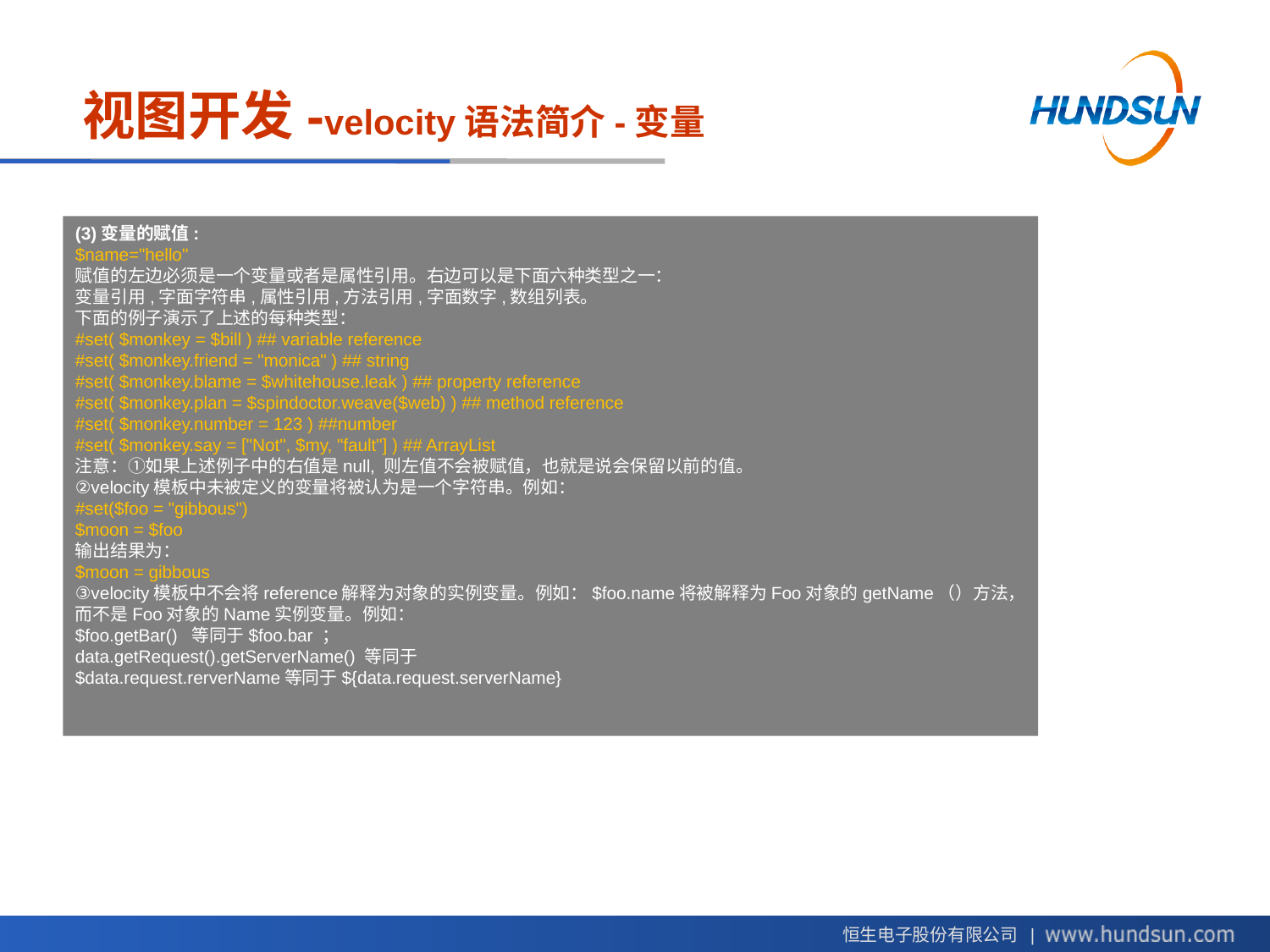

# 视图开发-velocity语法简介-变量
(3)变量的赋值:
$name="hello"
赋值的左边必须是一个变量或者是属性引用。右边可以是下面六种类型之一：
变量引用,字面字符串,属性引用,方法引用,字面数字,数组列表。
下面的例子演示了上述的每种类型：
#set( $monkey = $bill ) ## variable reference
#set( $monkey.friend = "monica" ) ## string
#set( $monkey.blame = $whitehouse.leak ) ## property reference
#set( $monkey.plan = $spindoctor.weave($web) ) ## method reference
#set( $monkey.number = 123 ) ##number
#set( $monkey.say = ["Not", $my, "fault"] ) ## ArrayList
注意：①如果上述例子中的右值是null, 则左值不会被赋值，也就是说会保留以前的值。
②velocity模板中未被定义的变量将被认为是一个字符串。例如：
#set($foo = "gibbous") 
$moon = $foo
输出结果为：
$moon = gibbous
③velocity模板中不会将reference解释为对象的实例变量。例如：$foo.name将被解释为Foo对象的getName（）方法，
而不是Foo对象的Name实例变量。例如：
$foo.getBar()  等同于$foo.bar ；
data.getRequest().getServerName() 等同于
$data.request.rerverName等同于${data.request.serverName}